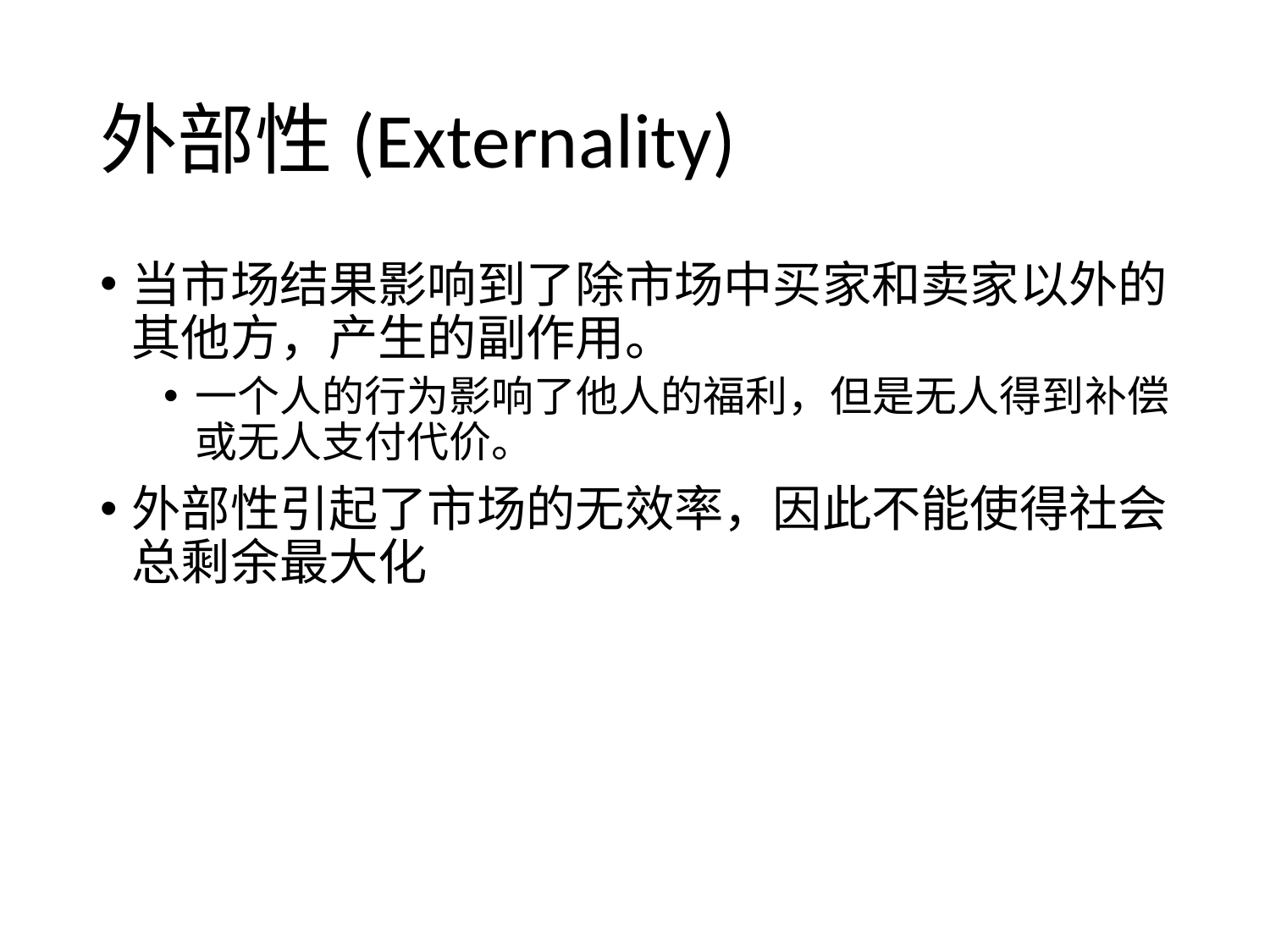

# 外部性(Externality)
当市场结果影响到了除市场中买家和卖家以外的其他方，产生的副作用。
一个人的行为影响了他人的福利，但是无人得到补偿或无人支付代价。
外部性引起了市场的无效率，因此不能使得社会总剩余最大化